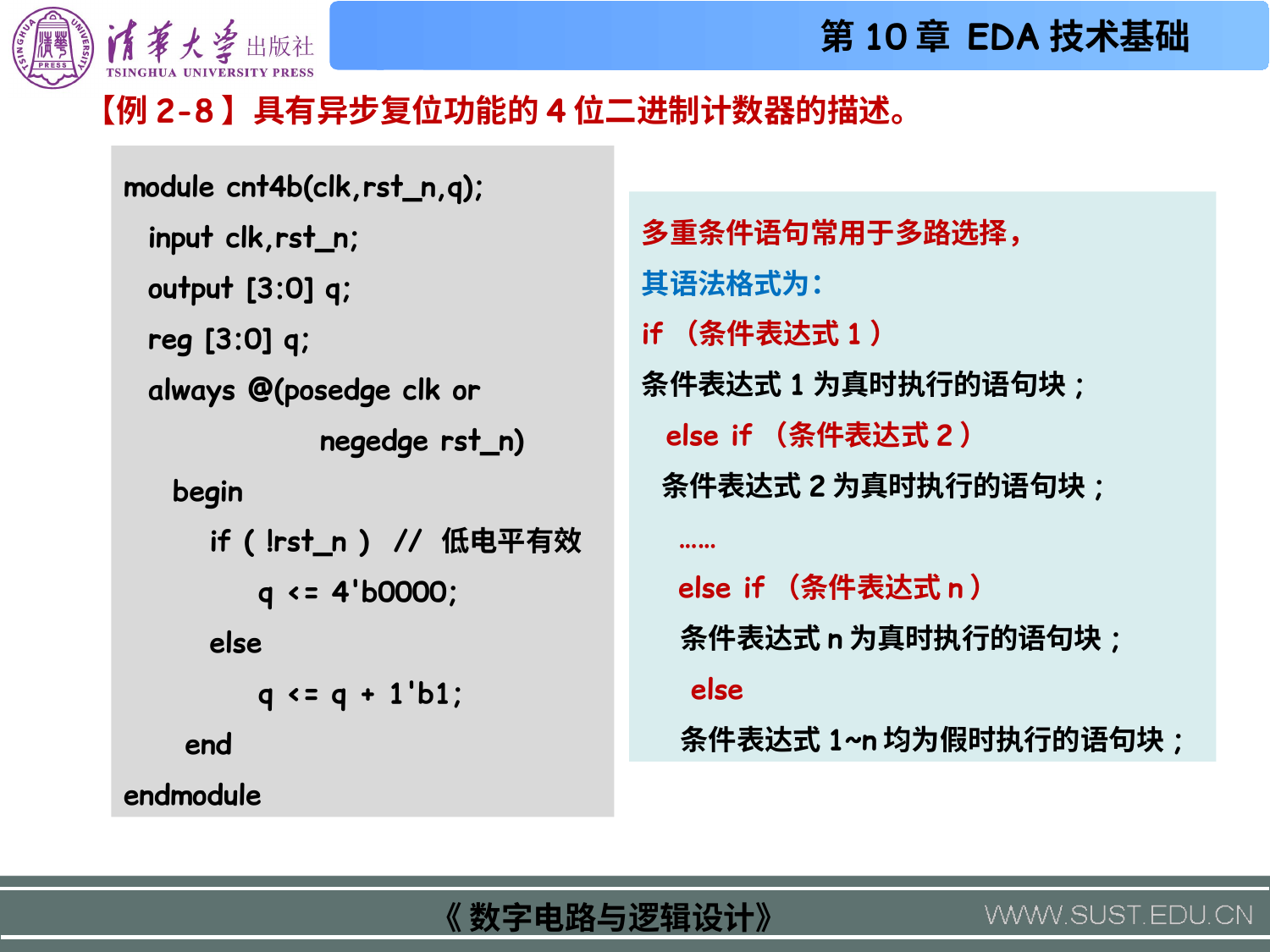

【例2-8】具有异步复位功能的4位二进制计数器的描述。
module cnt4b(clk,rst_n,q);
  input clk,rst_n;
  output [3:0] q;
  reg [3:0] q;
  always @(posedge clk or
                negedge rst_n)
    begin
       if ( !rst_n )  // 低电平有效
           q <= 4'b0000;
       else
           q <= q + 1'b1;
     end
endmodule
多重条件语句常用于多路选择，
其语法格式为：
if（条件表达式1）
条件表达式1为真时执行的语句块;
  else if（条件表达式2）
  条件表达式2为真时执行的语句块;
   ……
   else if（条件表达式n）
     条件表达式n为真时执行的语句块;
    else
     条件表达式1~n均为假时执行的语句块;